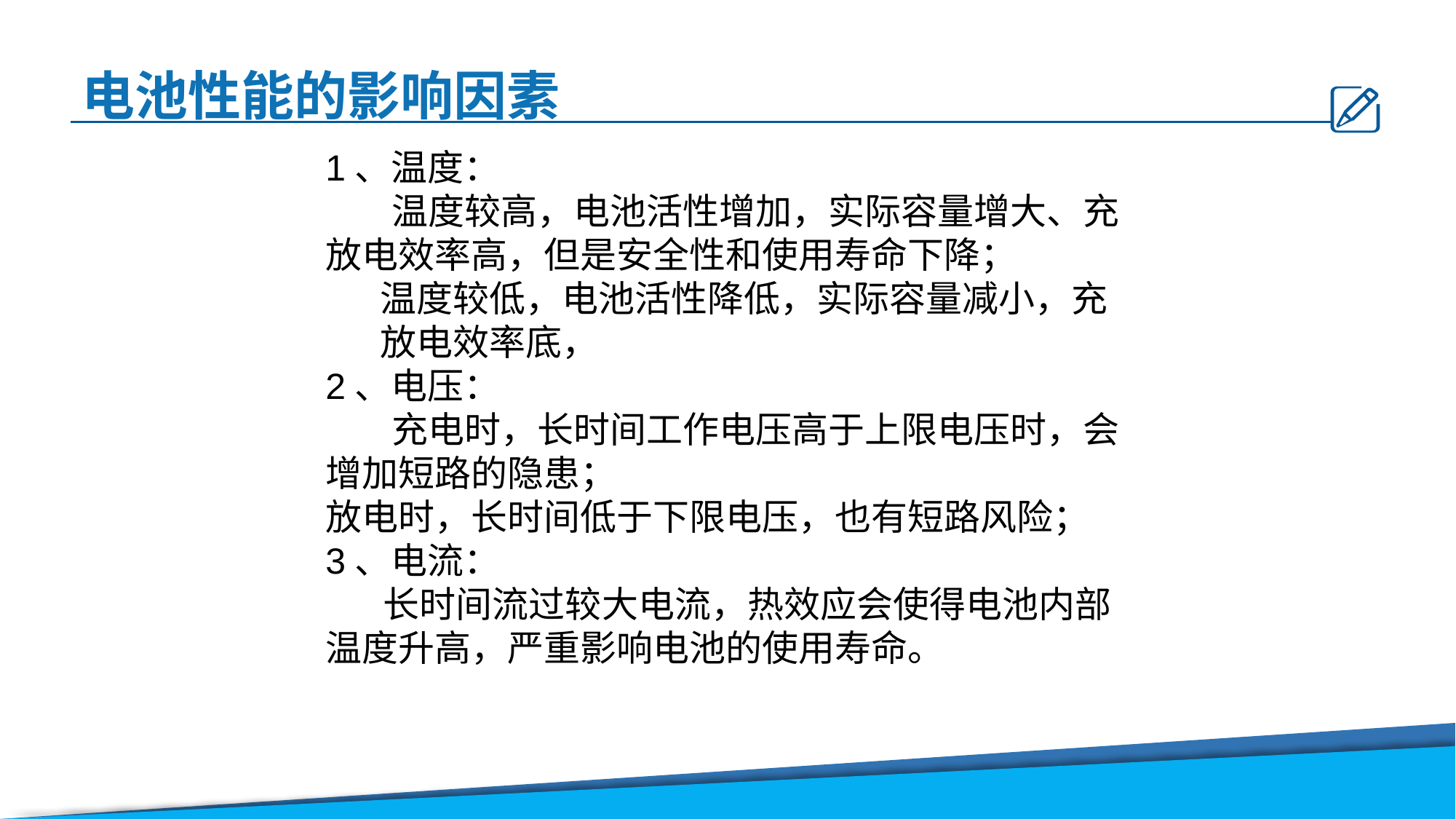

电池性能的影响因素

1、温度：
       温度较高，电池活性增加，实际容量增大、充放电效率高，但是安全性和使用寿命下降；
温度较低，电池活性降低，实际容量减小，充放电效率底，
2、电压：
       充电时，长时间工作电压高于上限电压时，会增加短路的隐患；
放电时，长时间低于下限电压，也有短路风险；
3、电流：
      长时间流过较大电流，热效应会使得电池内部温度升高，严重影响电池的使用寿命。